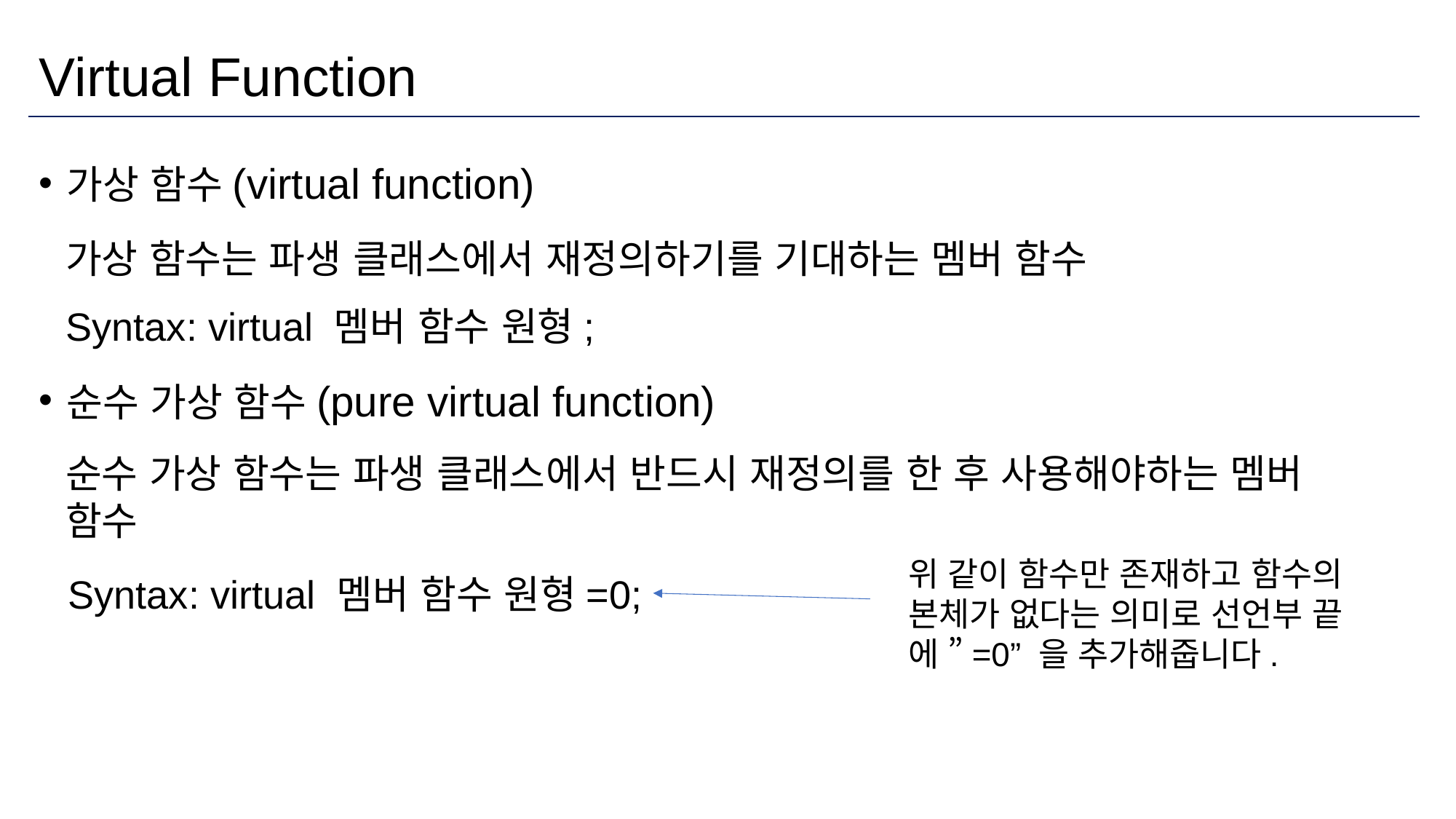

# Virtual Function
가상 함수(virtual function)
가상 함수는 파생 클래스에서 재정의하기를 기대하는 멤버 함수
Syntax: virtual 멤버 함수 원형;
순수 가상 함수(pure virtual function)
순수 가상 함수는 파생 클래스에서 반드시 재정의를 한 후 사용해야하는 멤버 함수
위 같이 함수만 존재하고 함수의 본체가 없다는 의미로 선언부 끝에 ”=0” 을 추가해줍니다.
Syntax: virtual 멤버 함수 원형=0;